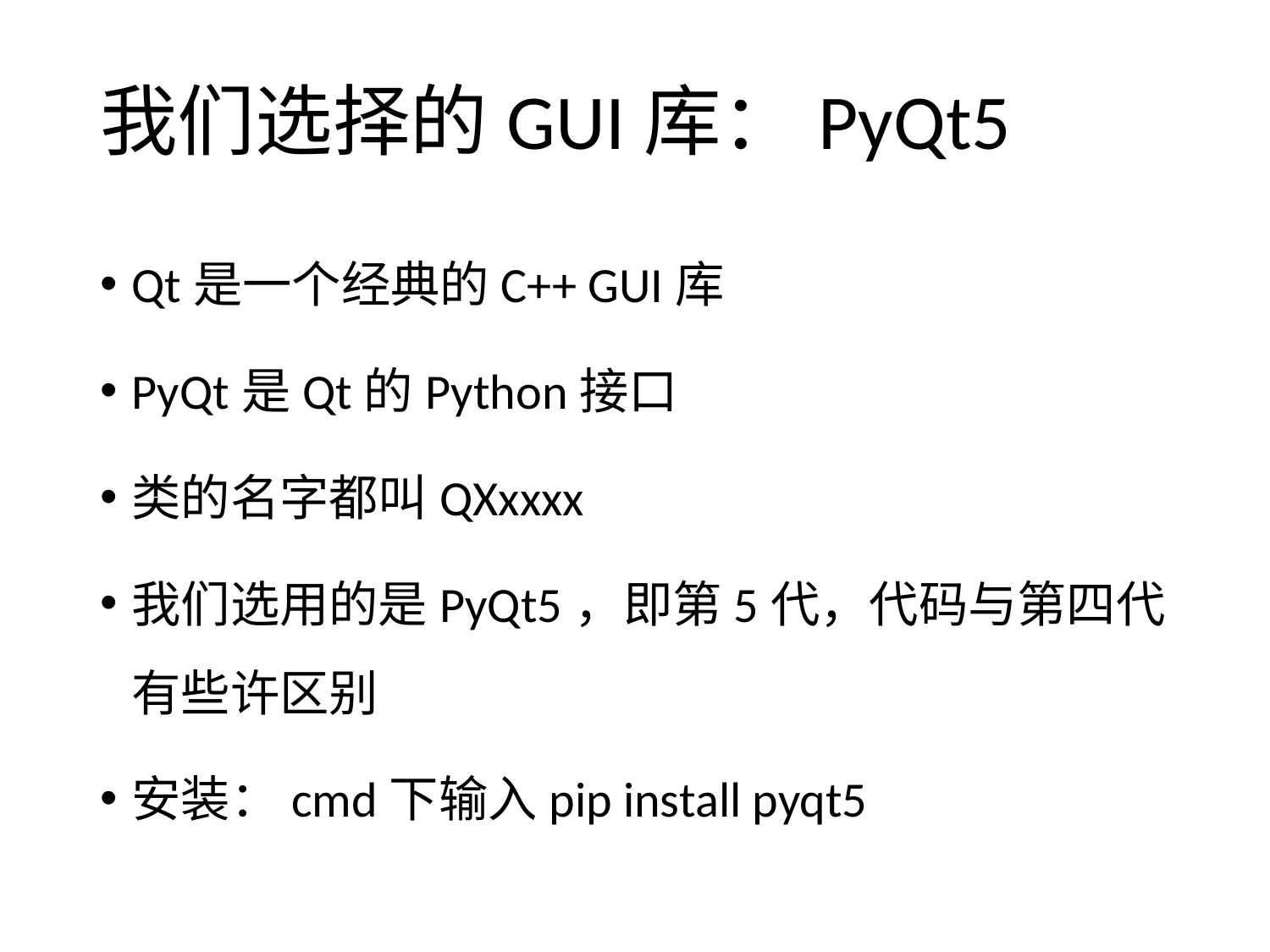

# 我们选择的GUI库：PyQt5
Qt是一个经典的C++ GUI库
PyQt是Qt的Python接口
类的名字都叫QXxxxx
我们选用的是PyQt5，即第5代，代码与第四代有些许区别
安装：cmd下输入pip install pyqt5